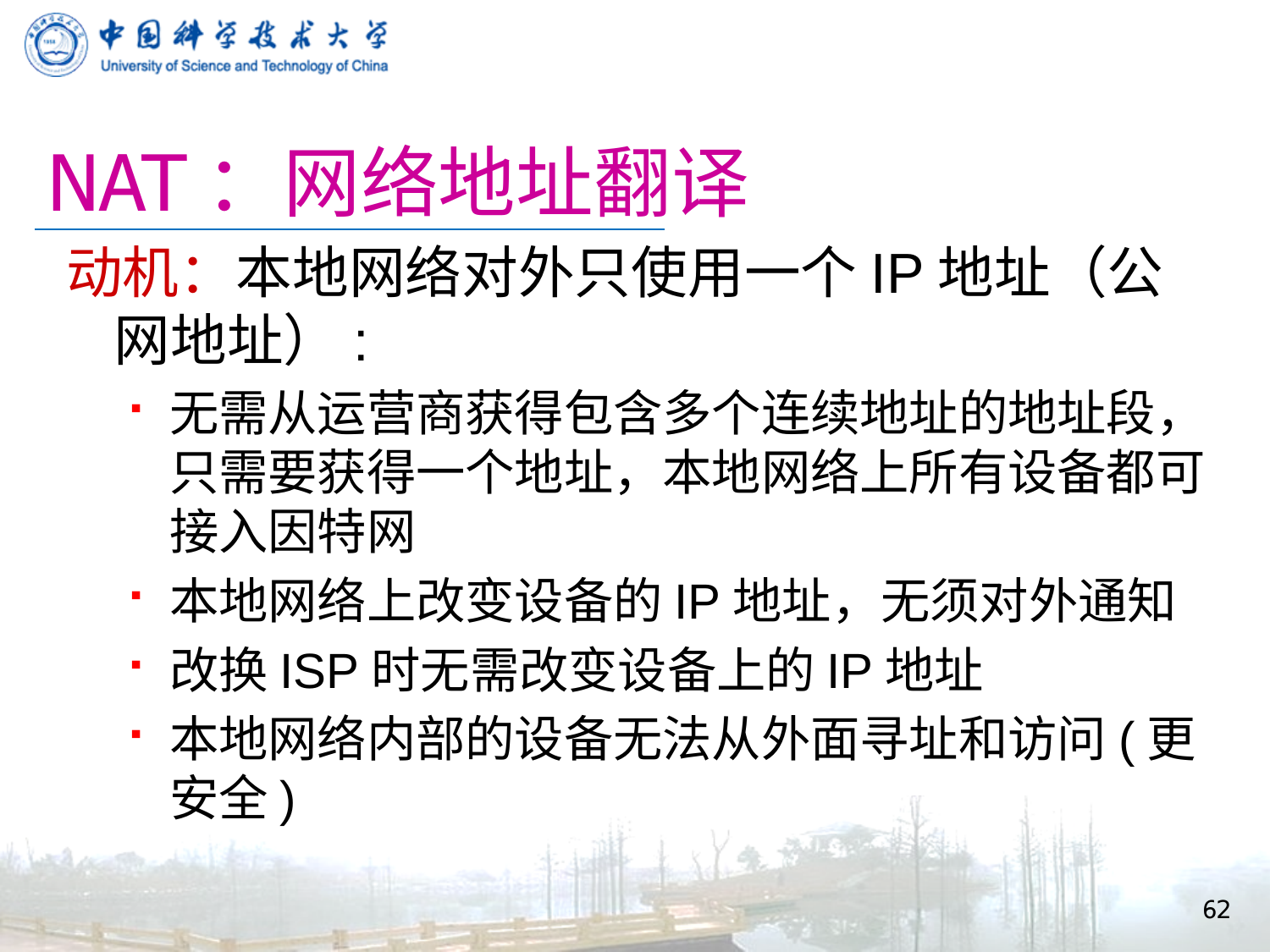

# NAT：网络地址翻译
动机：本地网络对外只使用一个IP地址（公网地址）:
无需从运营商获得包含多个连续地址的地址段，只需要获得一个地址，本地网络上所有设备都可接入因特网
本地网络上改变设备的IP地址，无须对外通知
改换ISP时无需改变设备上的IP地址
本地网络内部的设备无法从外面寻址和访问(更安全)

62